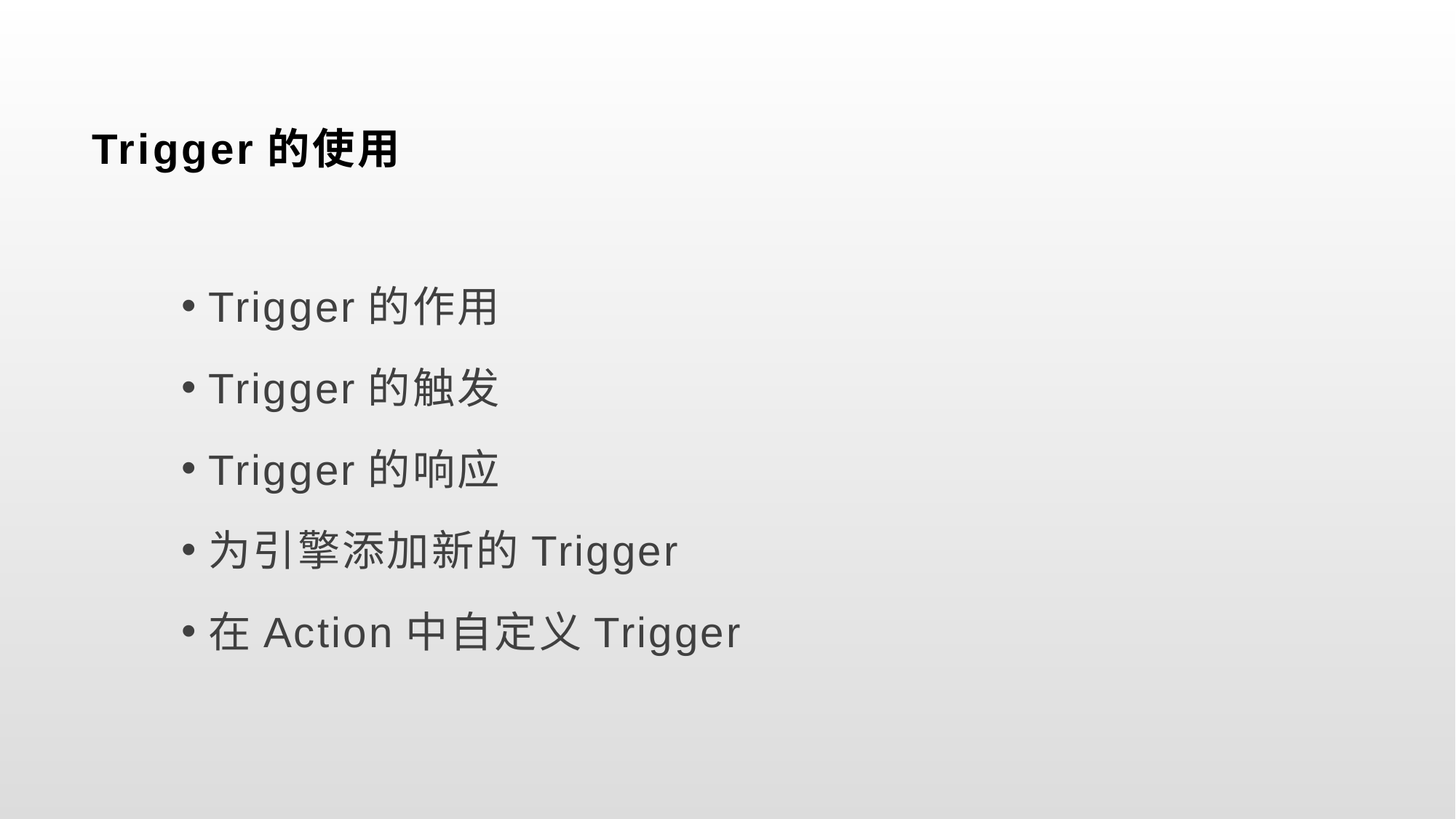

# Trigger的使用
Trigger的作用
Trigger的触发
Trigger的响应
为引擎添加新的Trigger
在Action中自定义Trigger